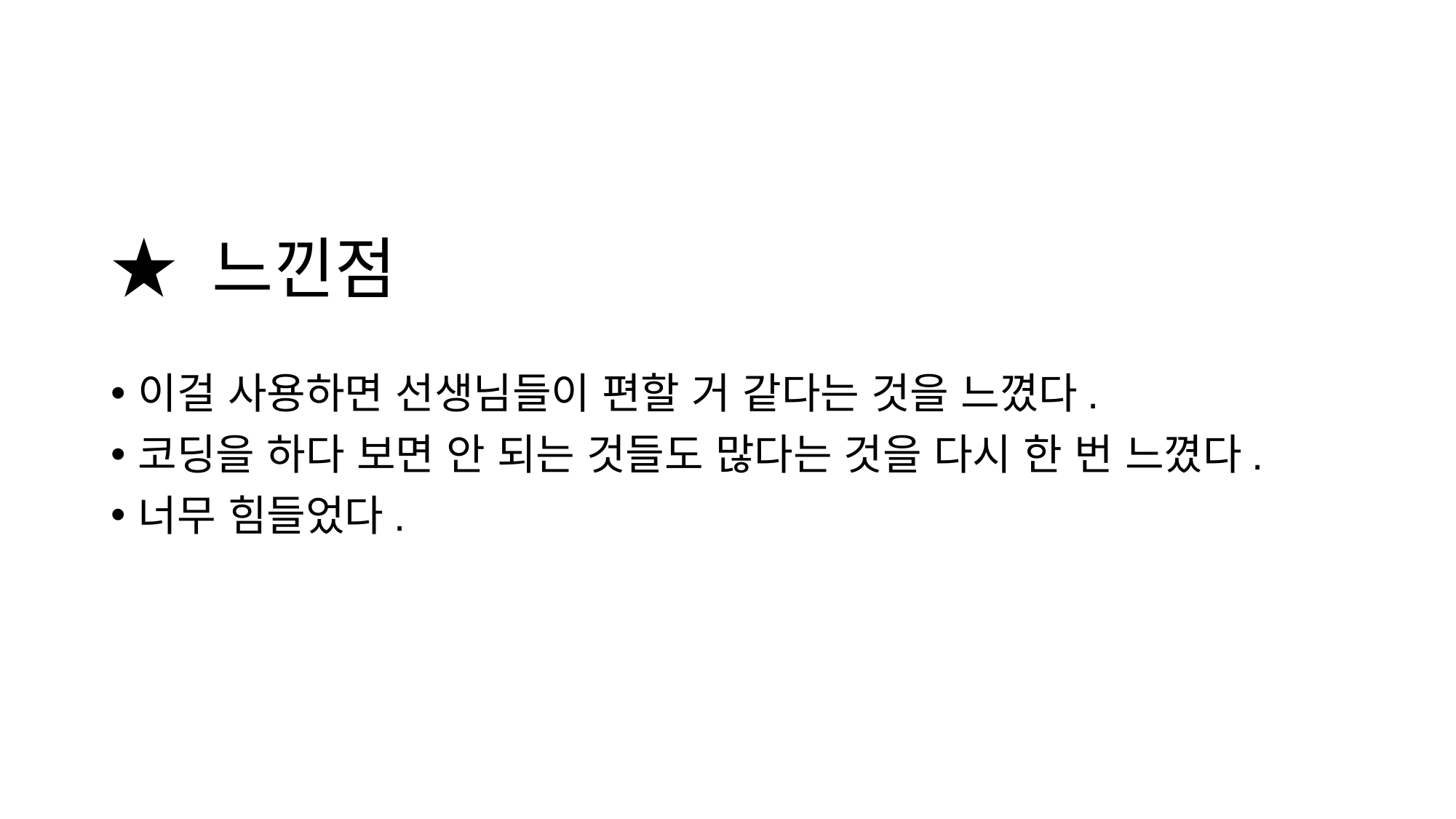

# ★ 느낀점
이걸 사용하면 선생님들이 편할 거 같다는 것을 느꼈다.
코딩을 하다 보면 안 되는 것들도 많다는 것을 다시 한 번 느꼈다.
너무 힘들었다.